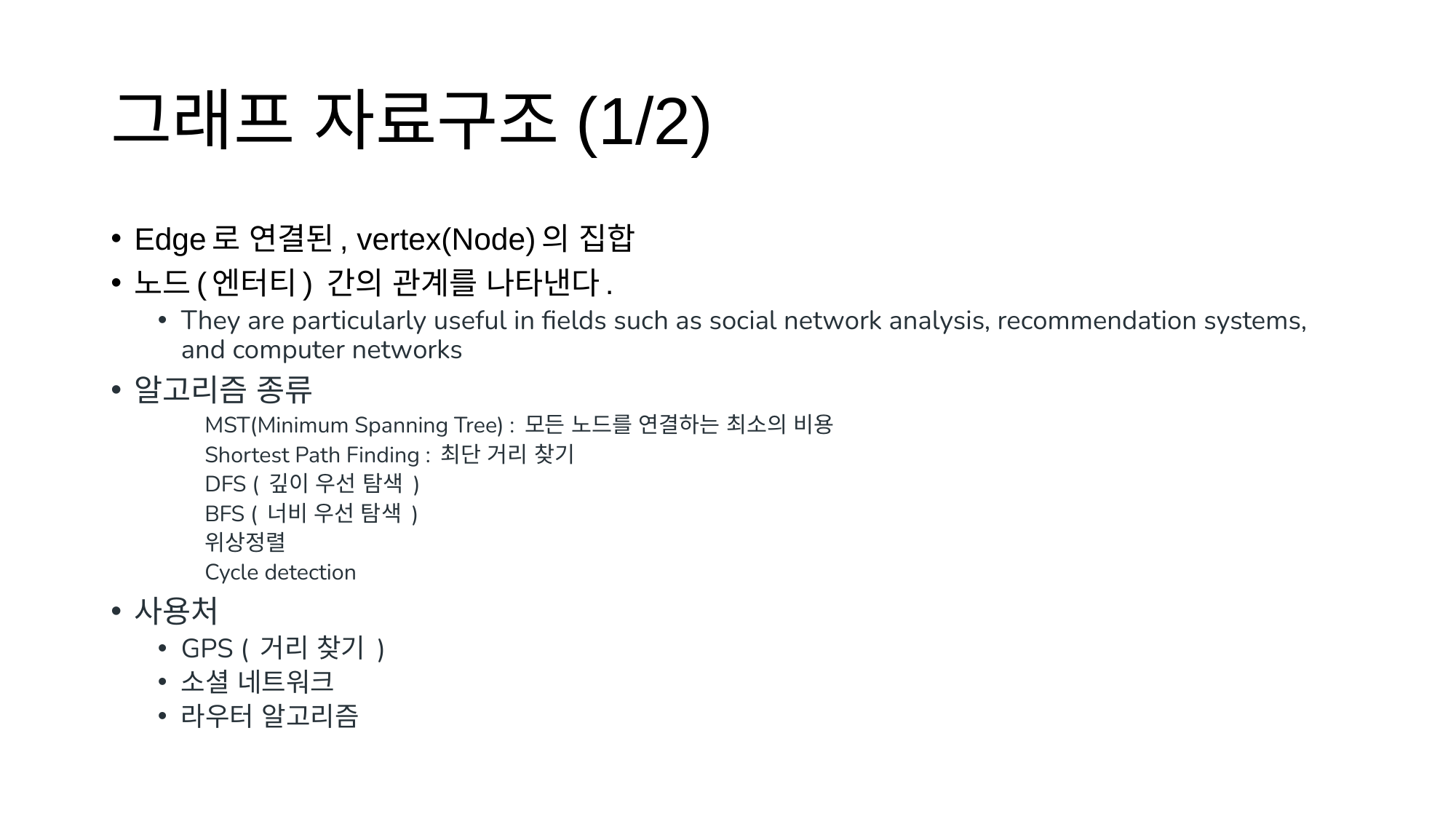

# 그래프 자료구조(1/2)
Edge로 연결된, vertex(Node)의 집합
노드(엔터티) 간의 관계를 나타낸다.
They are particularly useful in fields such as social network analysis, recommendation systems, and computer networks
알고리즘 종류
MST(Minimum Spanning Tree) : 모든 노드를 연결하는 최소의 비용
Shortest Path Finding : 최단 거리 찾기
DFS ( 깊이 우선 탐색 )
BFS ( 너비 우선 탐색 )
위상정렬
Cycle detection
사용처
GPS ( 거리 찾기 )
소셜 네트워크
라우터 알고리즘